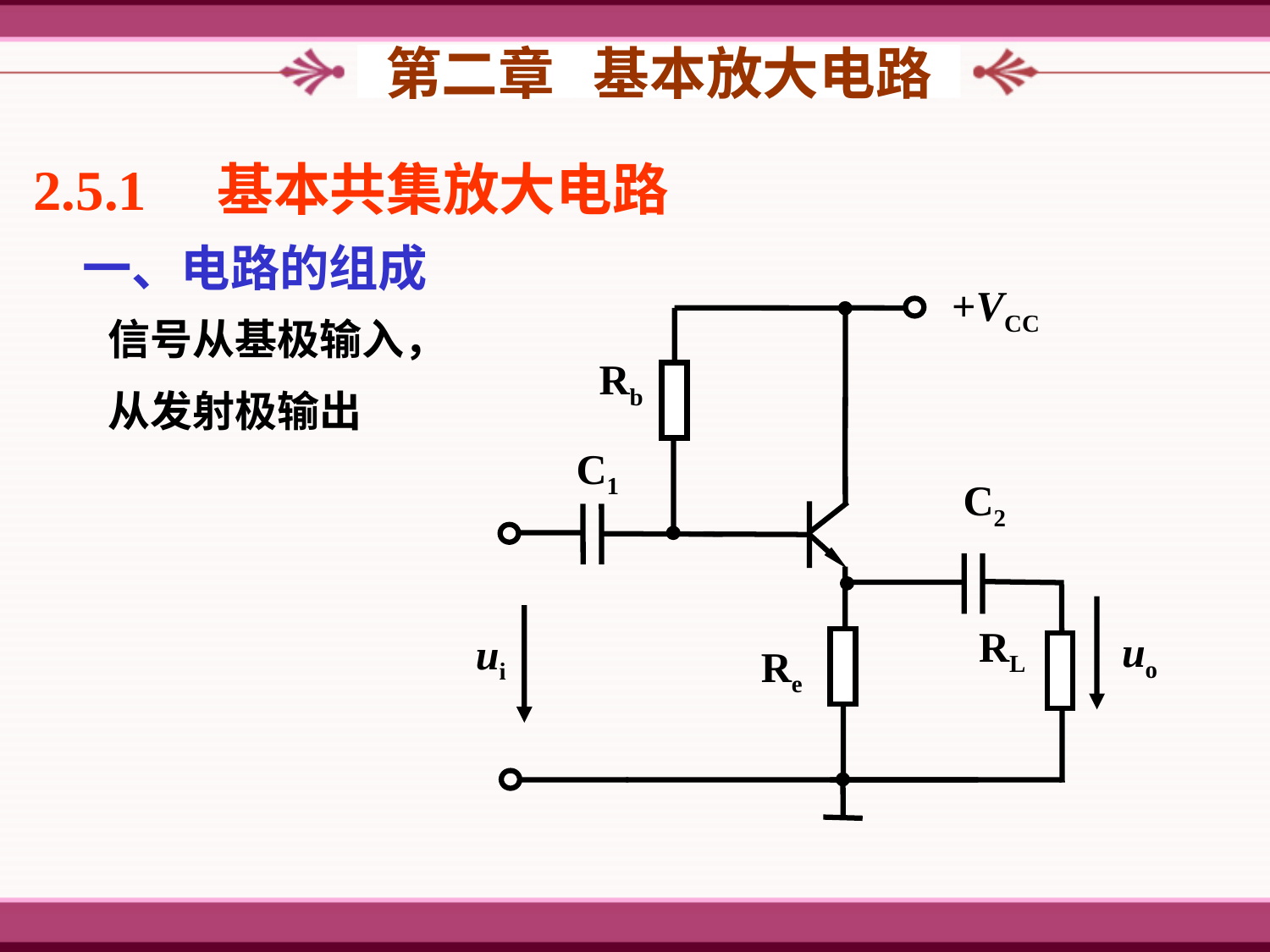

第二章   基本放大电路
2.5.1　基本共集放大电路
一、电路的组成
+VCC

Rb

C1
C2

RL
uo
ui

Re

信号从基极输入，
从发射极输出